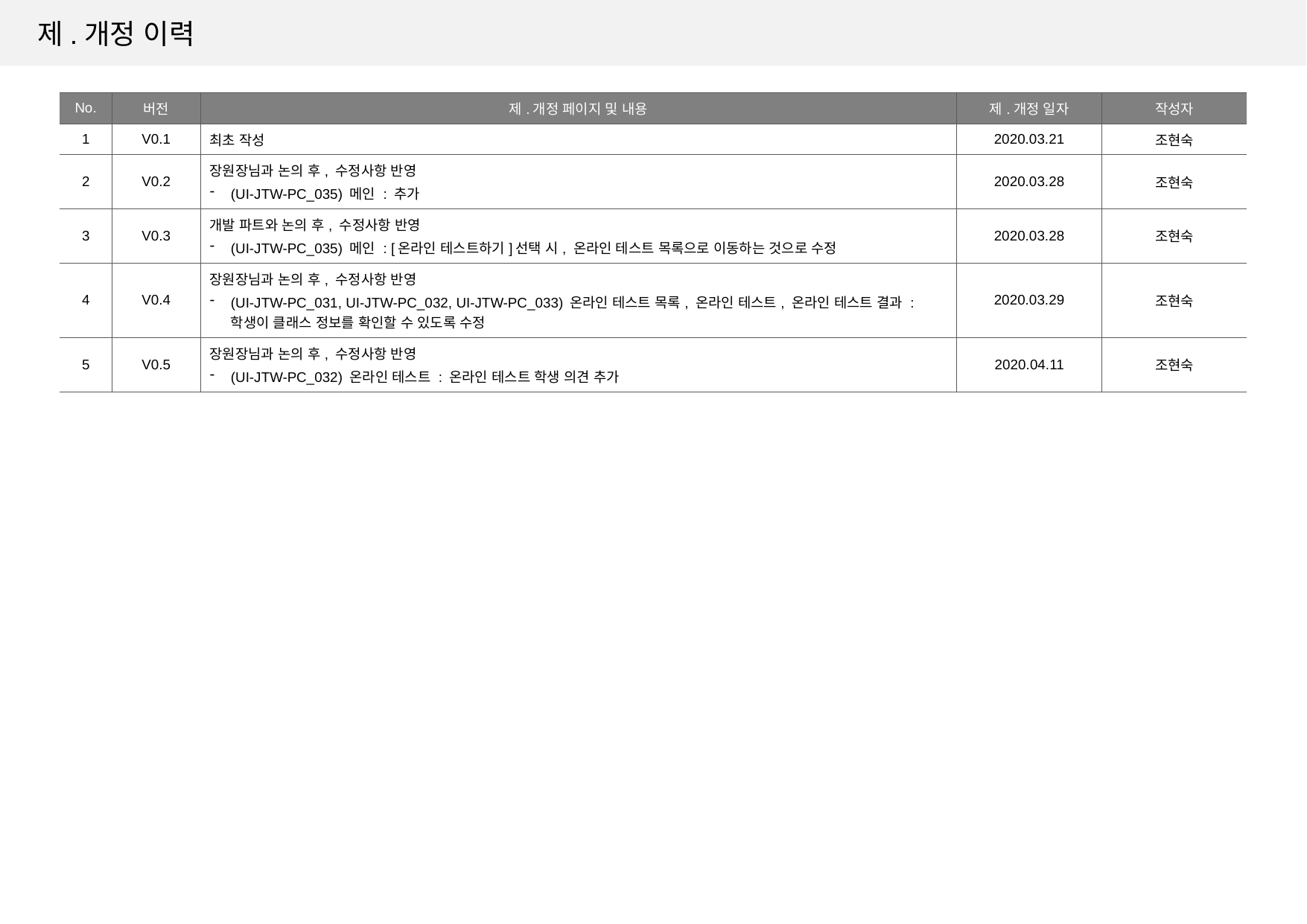

# 제.개정 이력
| No. | 버전 | 제.개정 페이지 및 내용 | 제.개정 일자 | 작성자 |
| --- | --- | --- | --- | --- |
| 1 | V0.1 | 최초 작성 | 2020.03.21 | 조현숙 |
| 2 | V0.2 | 장원장님과 논의 후, 수정사항 반영 (UI-JTW-PC\_035) 메인 : 추가 | 2020.03.28 | 조현숙 |
| 3 | V0.3 | 개발 파트와 논의 후, 수정사항 반영 (UI-JTW-PC\_035) 메인 : [온라인 테스트하기]선택 시, 온라인 테스트 목록으로 이동하는 것으로 수정 | 2020.03.28 | 조현숙 |
| 4 | V0.4 | 장원장님과 논의 후, 수정사항 반영 (UI-JTW-PC\_031, UI-JTW-PC\_032, UI-JTW-PC\_033) 온라인 테스트 목록, 온라인 테스트, 온라인 테스트 결과 : 학생이 클래스 정보를 확인할 수 있도록 수정 | 2020.03.29 | 조현숙 |
| 5 | V0.5 | 장원장님과 논의 후, 수정사항 반영 (UI-JTW-PC\_032) 온라인 테스트 : 온라인 테스트 학생 의견 추가 | 2020.04.11 | 조현숙 |